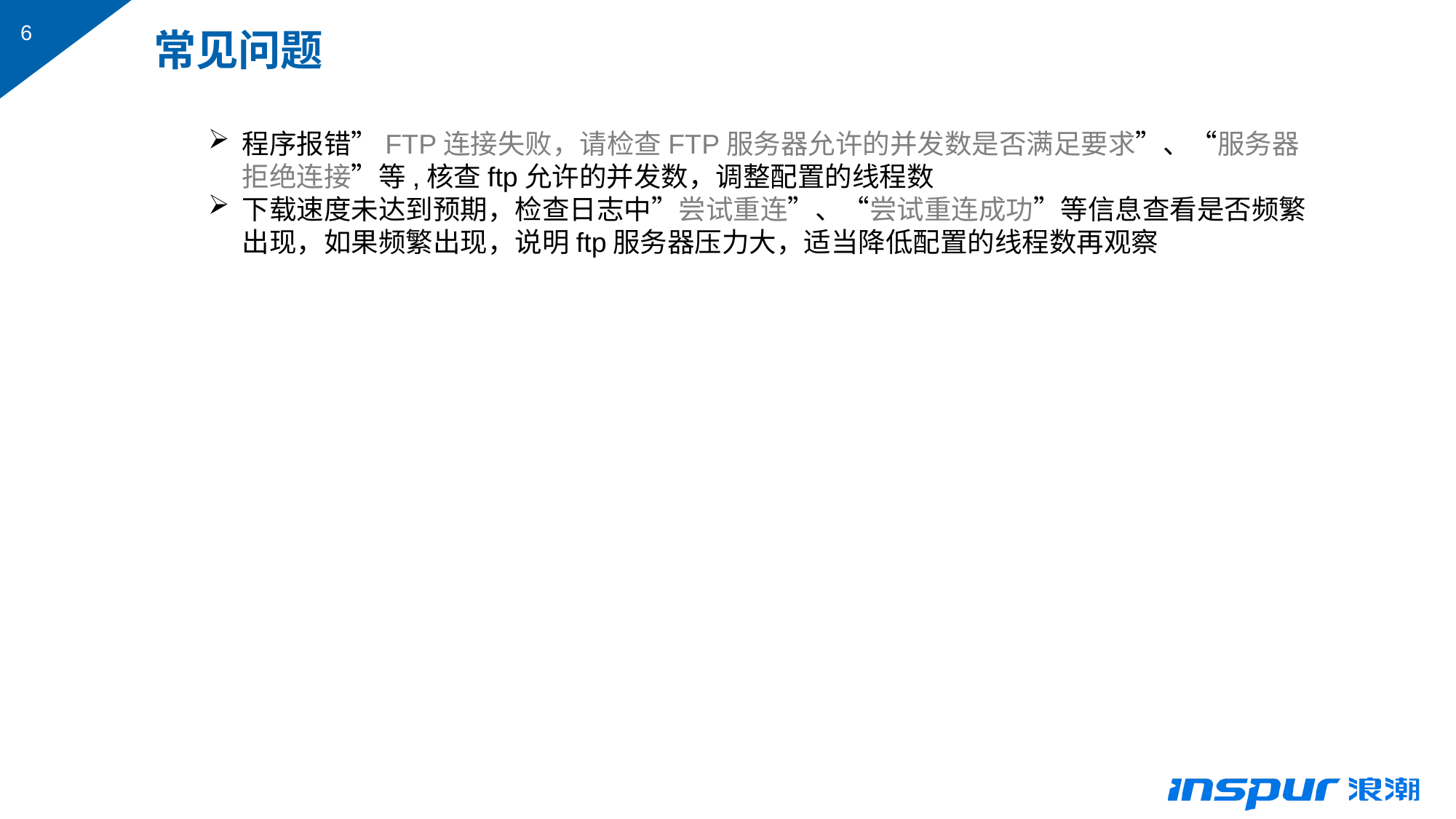

# 常见问题
程序报错”FTP连接失败，请检查FTP服务器允许的并发数是否满足要求”、“服务器拒绝连接”等,核查ftp允许的并发数，调整配置的线程数
下载速度未达到预期，检查日志中”尝试重连”、“尝试重连成功”等信息查看是否频繁出现，如果频繁出现，说明ftp服务器压力大，适当降低配置的线程数再观察